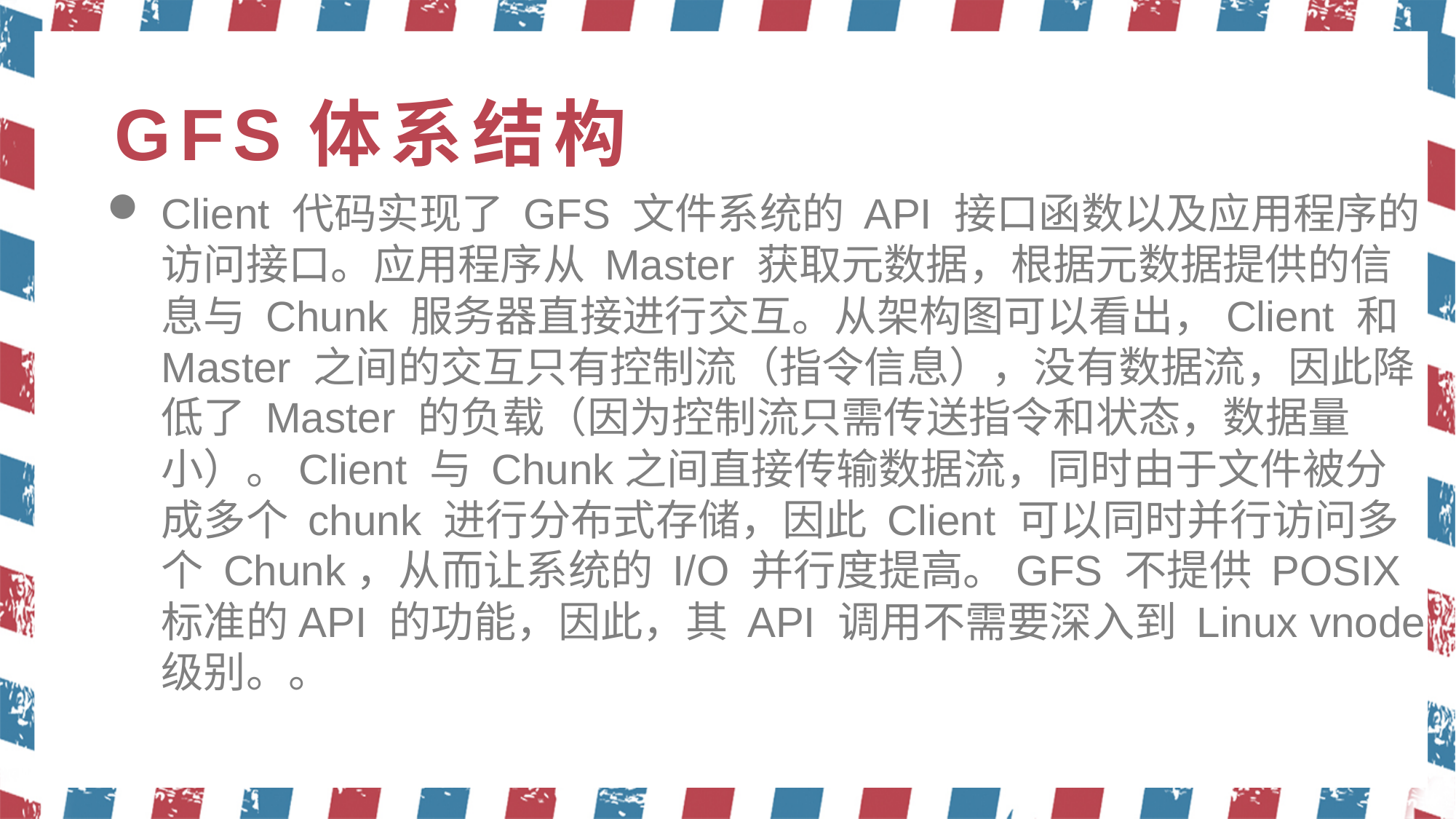

GFS体系结构
Client 代码实现了 GFS 文件系统的 API 接口函数以及应用程序的访问接口。应用程序从 Master 获取元数据，根据元数据提供的信息与 Chunk 服务器直接进行交互。从架构图可以看出，Client 和 Master 之间的交互只有控制流（指令信息），没有数据流，因此降低了 Master 的负载（因为控制流只需传送指令和状态，数据量小）。Client 与 Chunk之间直接传输数据流，同时由于文件被分成多个 chunk 进行分布式存储，因此 Client 可以同时并行访问多个 Chunk，从而让系统的 I/O 并行度提高。GFS 不提供 POSIX 标准的API 的功能，因此，其 API 调用不需要深入到 Linux vnode 级别。。